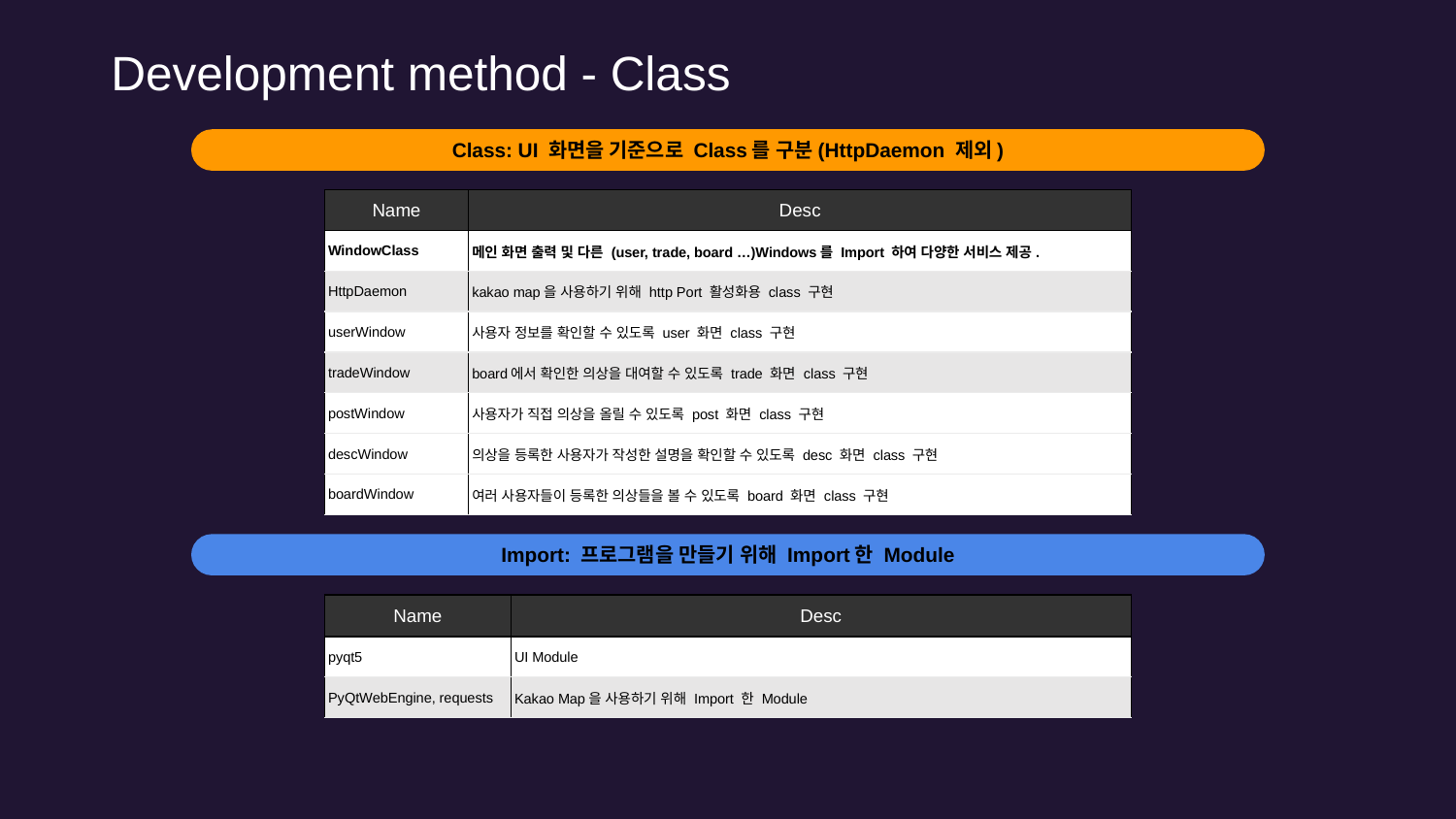

# Development method - Class
Class: UI 화면을 기준으로 Class를 구분(HttpDaemon 제외)
| Name | Desc |
| --- | --- |
| WindowClass | 메인 화면 출력 및 다른 (user, trade, board …)Windows를 Import 하여 다양한 서비스 제공. |
| HttpDaemon | kakao map을 사용하기 위해 http Port 활성화용 class 구현 |
| userWindow | 사용자 정보를 확인할 수 있도록 user 화면 class 구현 |
| tradeWindow | board에서 확인한 의상을 대여할 수 있도록 trade 화면 class 구현 |
| postWindow | 사용자가 직접 의상을 올릴 수 있도록 post 화면 class 구현 |
| descWindow | 의상을 등록한 사용자가 작성한 설명을 확인할 수 있도록 desc 화면 class 구현 |
| boardWindow | 여러 사용자들이 등록한 의상들을 볼 수 있도록 board 화면 class 구현 |
Import: 프로그램을 만들기 위해 Import한 Module
| Name | Desc |
| --- | --- |
| pyqt5 | UI Module |
| PyQtWebEngine, requests | Kakao Map을 사용하기 위해 Import 한 Module |